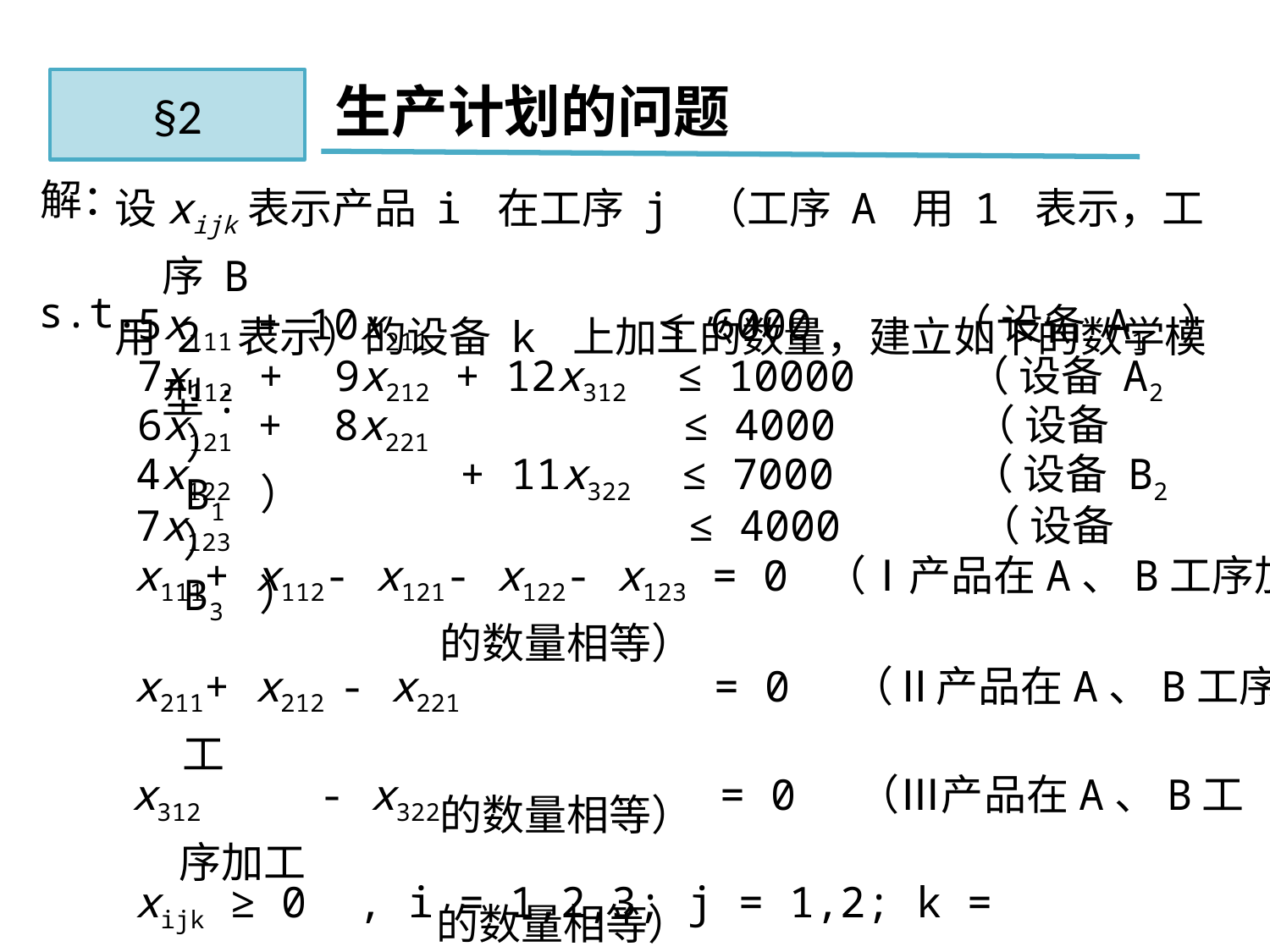

§2
生产计划的问题
设xijk表示产品 i 在工序 j （工序 A 用 1 表示，工序 B
用 2 表示）的设备 k 上加工的数量，建立如下的数学模型:
解：
s.t.
5x111 + 10x211            ≤ 6000     （ 设备 A1 ）
7x112 +  9x212 + 12x312  ≤ 10000    （ 设备 A2 ）
6x121 +  8x221          ≤ 4000     （ 设备 B1 ）
4x122         + 11x322  ≤ 7000     （ 设备 B2 ）
7x123                  ≤ 4000     （ 设备 B3 ）
x111+ x112- x121- x122- x123 = 0 （Ⅰ产品在A、B工序加工
                               的数量相等）
x211+ x212 - x221          = 0  （Ⅱ产品在A、B工序加工
                               的数量相等）
x312        - x322           = 0  （Ⅲ产品在A、B工序加工
                               的数量相等）
xijk ≥ 0  , i = 1,2,3; j = 1,2; k = 1,2,3